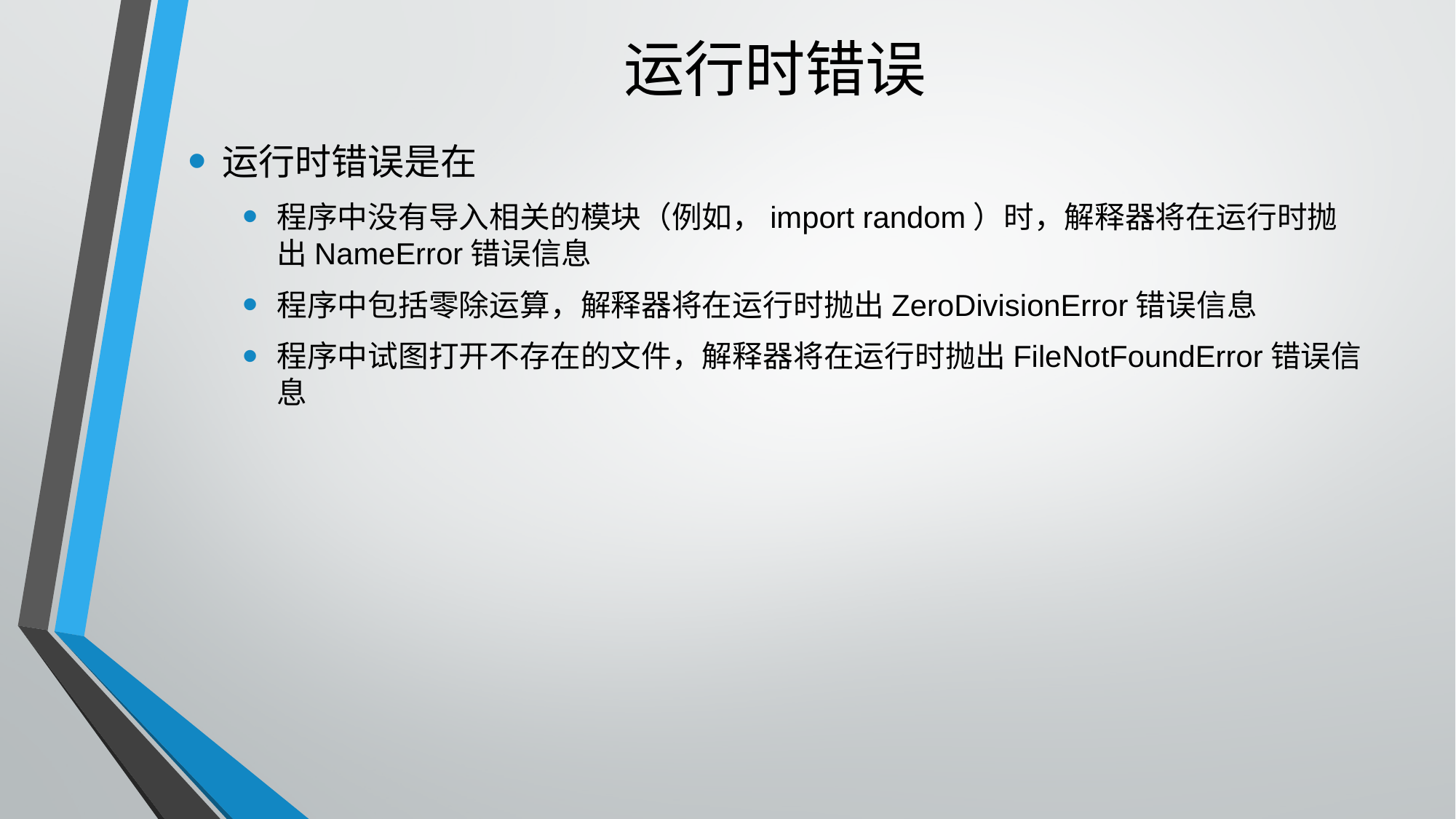

# 运行时错误
运行时错误是在
程序中没有导入相关的模块（例如，import random）时，解释器将在运行时抛出NameError错误信息
程序中包括零除运算，解释器将在运行时抛出ZeroDivisionError错误信息
程序中试图打开不存在的文件，解释器将在运行时抛出FileNotFoundError错误信息